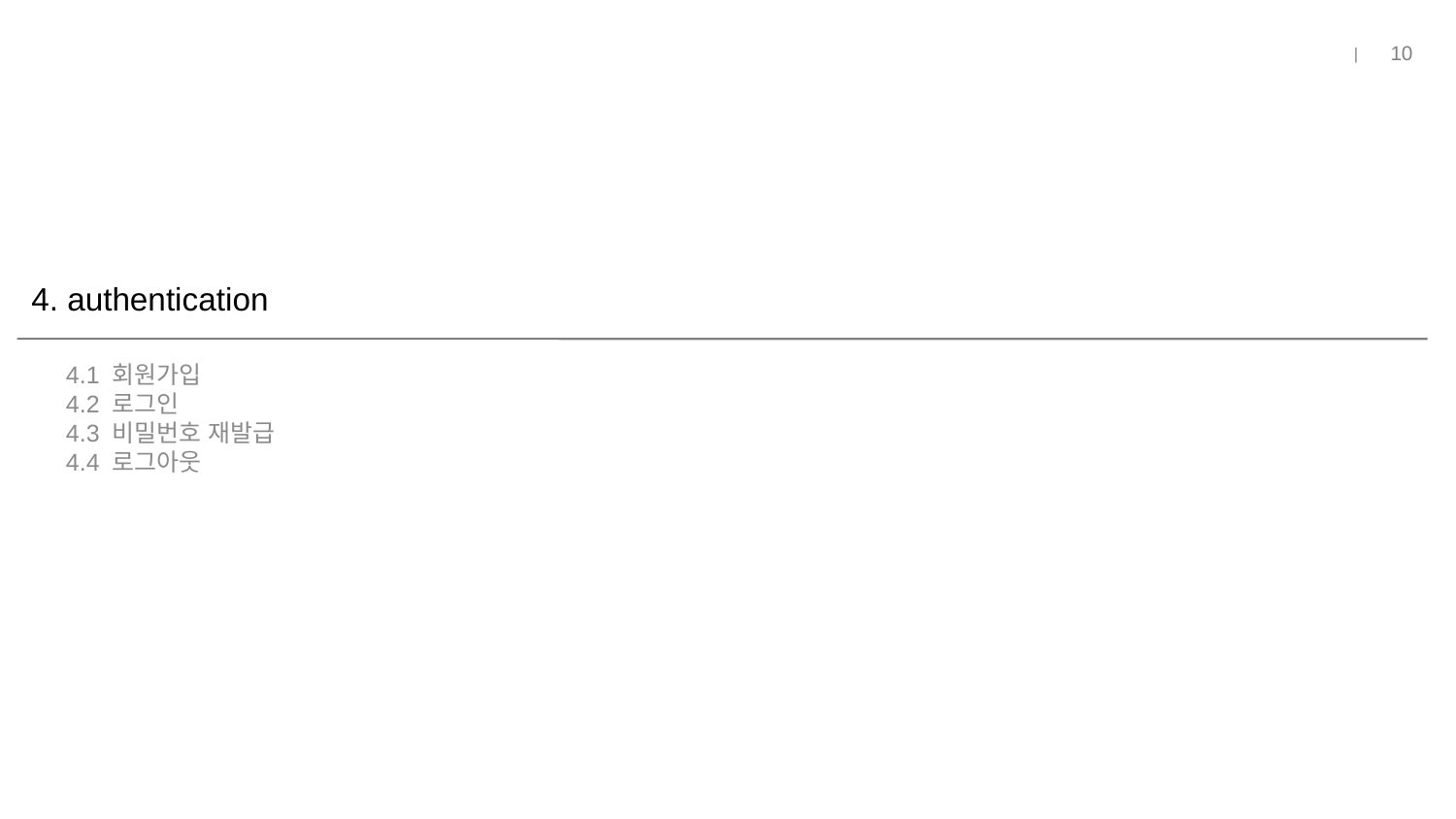

10
# 4. authentication
4.1 회원가입
4.2 로그인
4.3 비밀번호 재발급
4.4 로그아웃